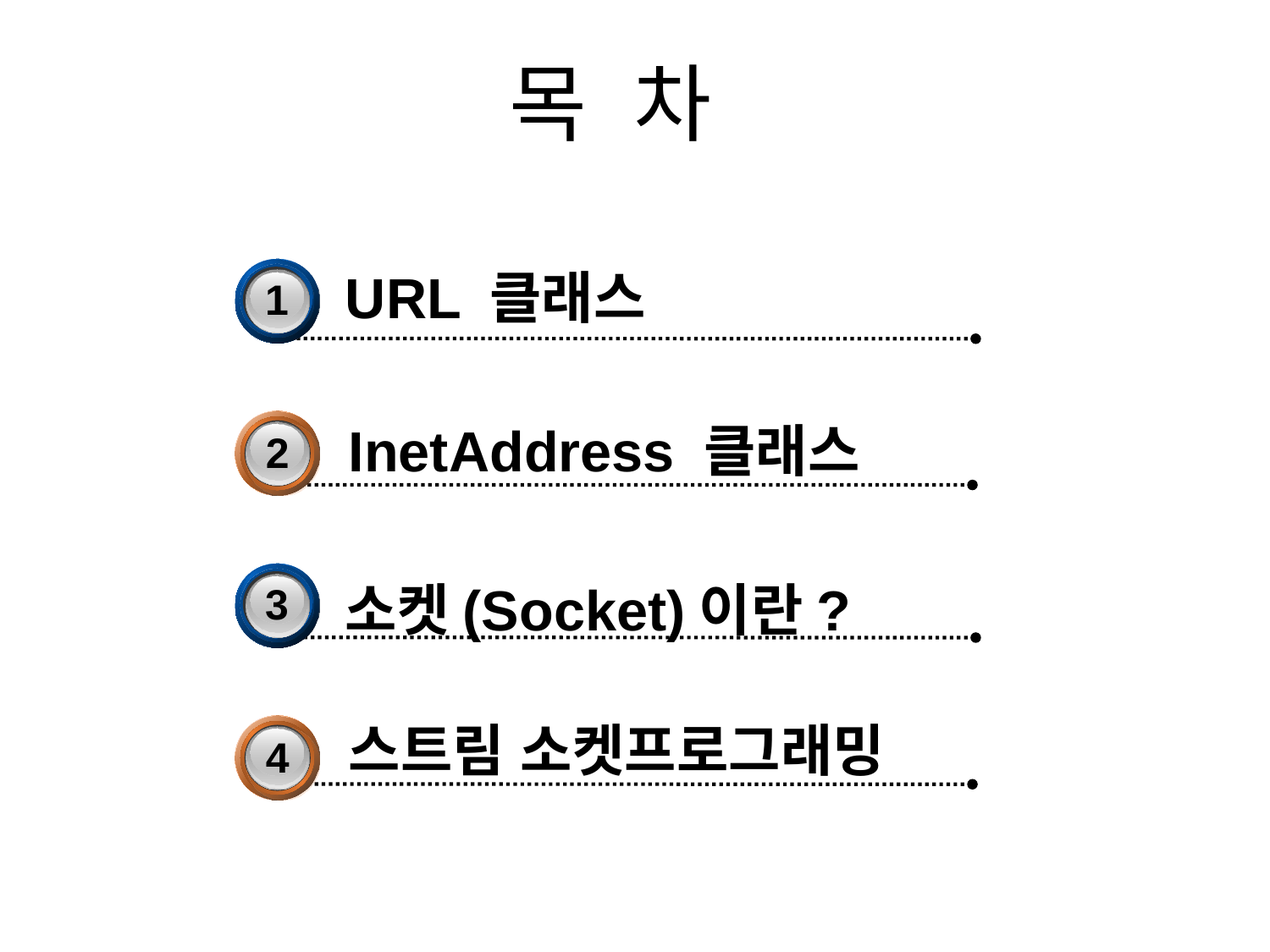

# 목  차
URL 클래스

3

1

InetAddress 클래스

2

3

3
소켓(Socket)이란?

스트림 소켓프로그래밍

4